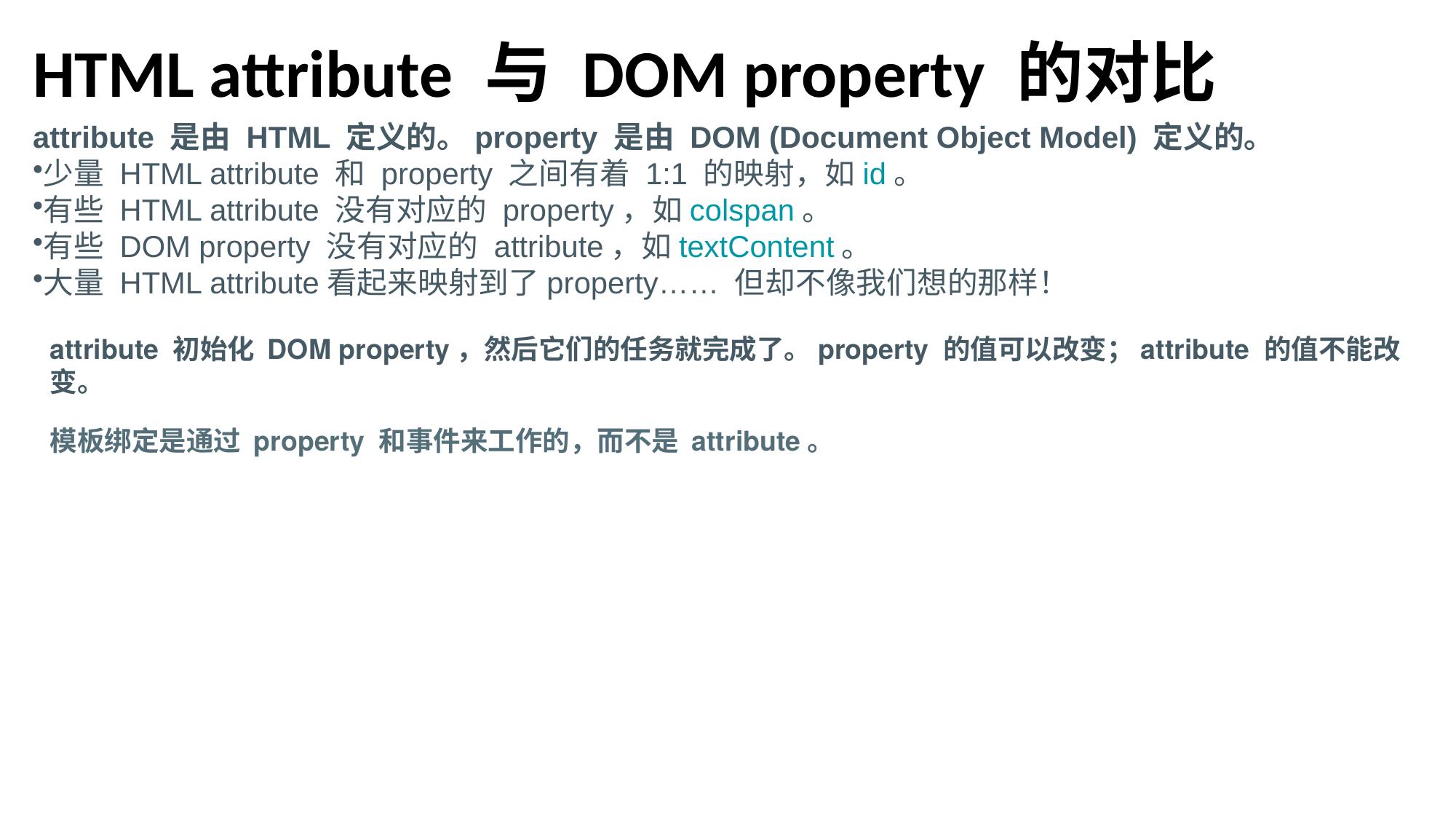

HTML attribute 与 DOM property 的对比
attribute 是由 HTML 定义的。property 是由 DOM (Document Object Model) 定义的。
少量 HTML attribute 和 property 之间有着 1:1 的映射，如id。
有些 HTML attribute 没有对应的 property，如colspan。
有些 DOM property 没有对应的 attribute，如textContent。
大量 HTML attribute看起来映射到了property…… 但却不像我们想的那样！
attribute 初始化 DOM property，然后它们的任务就完成了。property 的值可以改变；attribute 的值不能改变。
模板绑定是通过 property 和事件来工作的，而不是 attribute。